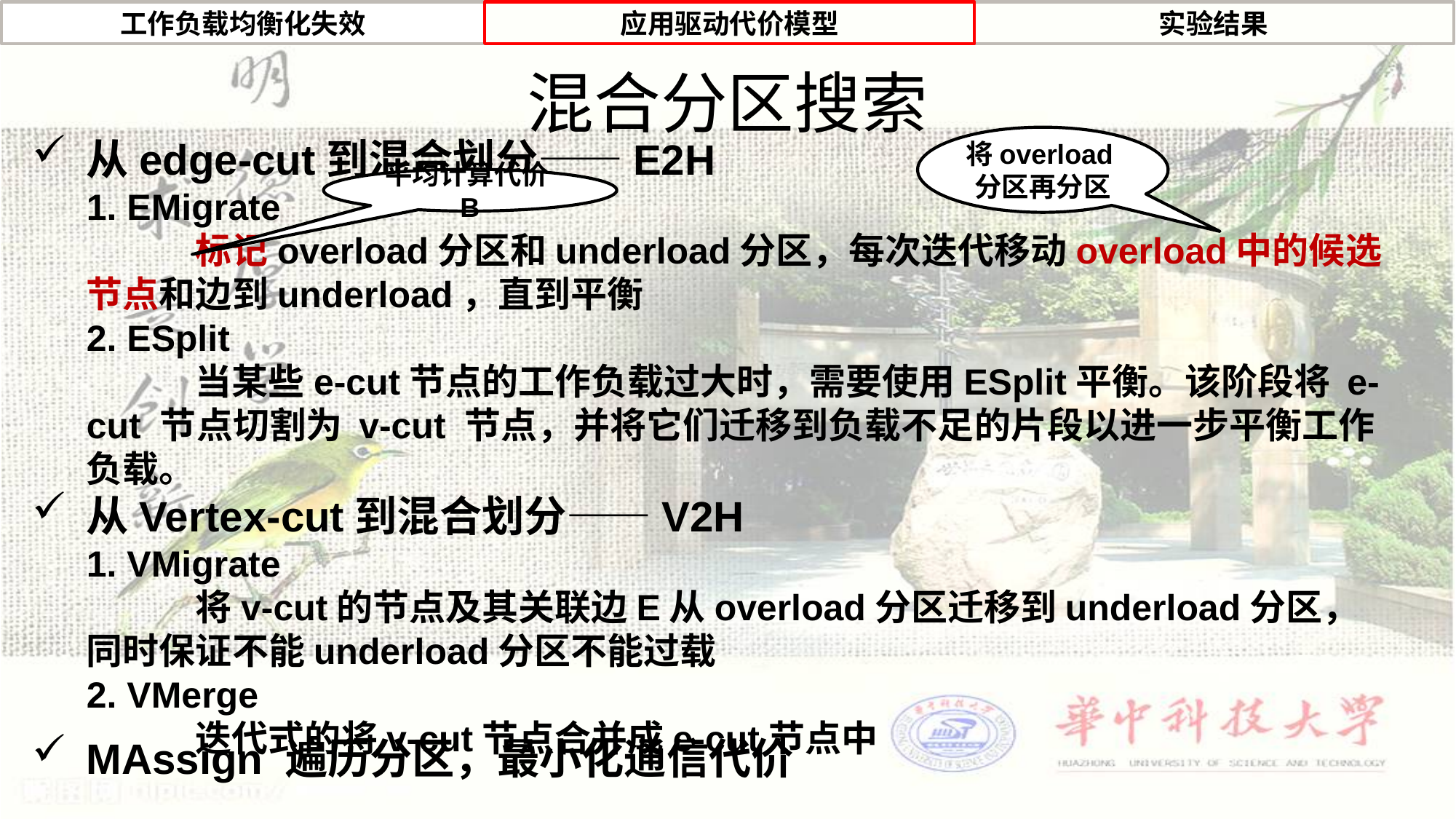

工作负载均衡化失效
应用驱动代价模型
实验结果
# 混合分区搜索
从edge-cut到混合划分——E2H
1. EMigrate
	标记overload分区和underload分区，每次迭代移动overload中的候选节点和边到underload，直到平衡
2. ESplit
	当某些e-cut节点的工作负载过大时，需要使用ESplit平衡。该阶段将 e-cut 节点切割为 v-cut 节点，并将它们迁移到负载不足的片段以进一步平衡工作负载。
从Vertex-cut到混合划分——V2H
1. VMigrate
	将v-cut的节点及其关联边E从overload分区迁移到underload分区，同时保证不能underload分区不能过载
2. VMerge
	迭代式的将v-cut节点合并成e-cut节点中
将overload分区再分区
平均计算代价B
MAssign 遍历分区，最小化通信代价